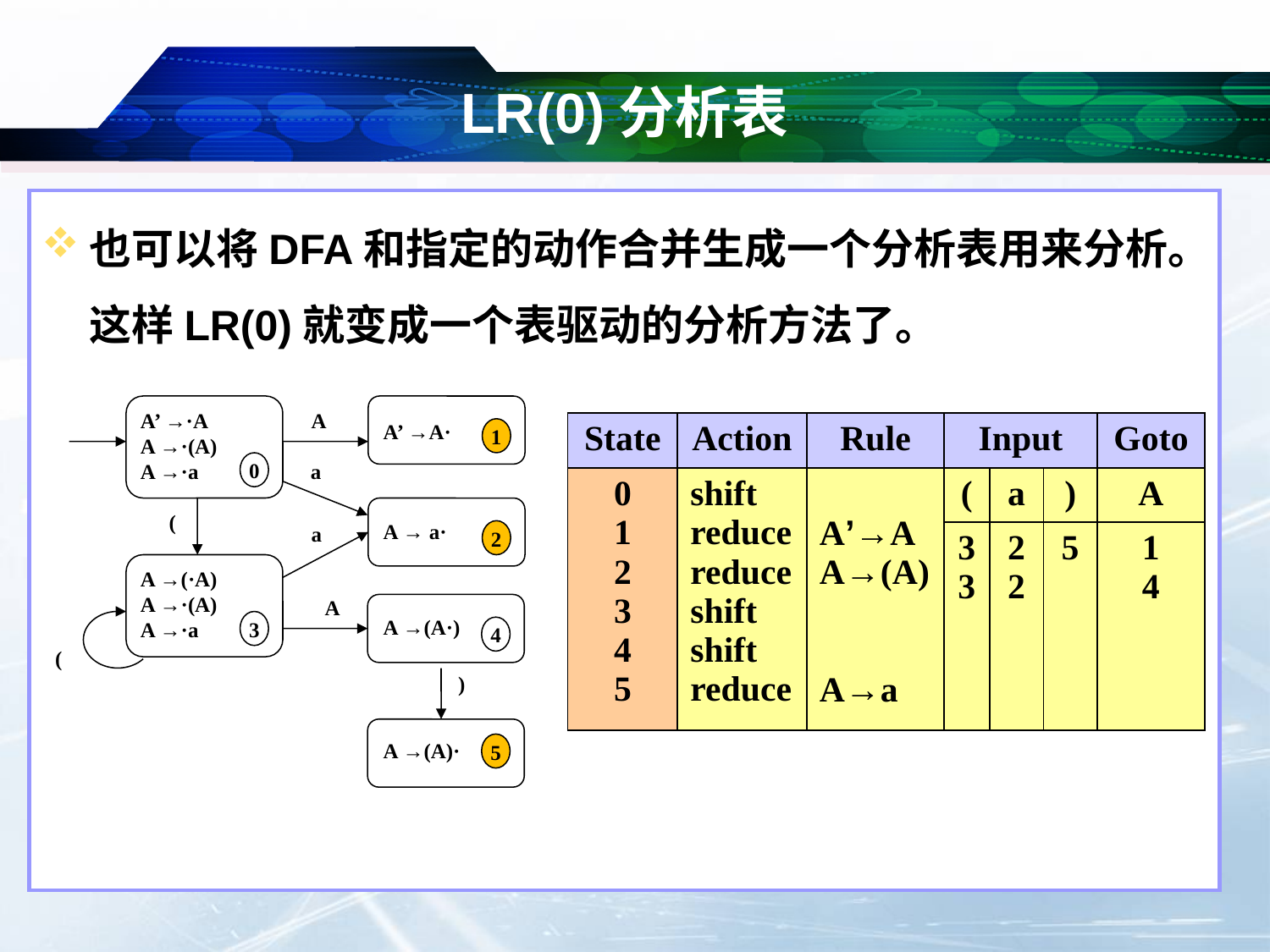

# LR(0)分析表
也可以将DFA和指定的动作合并生成一个分析表用来分析。这样LR(0)就变成一个表驱动的分析方法了。

A’ →·A
A →·(A)
A →·a

A

A’ →A·
1

0
a

(
A → a·
a

2

A →(·A)
A →·(A)
A →·a

A

3
A →(A·)
4

(

)

5
A →(A)·

| State | Action | Rule | Input |  |  | Goto |
| --- | --- | --- | --- | --- | --- | --- |
| 0 1 2 3 4 5 | shift reduce reduce shift shift reduce | A’→A A→(A) A→a | ( | a | ) | A |
|  |  |  | 3 3 | 2 2 | 5 | 1 4 |